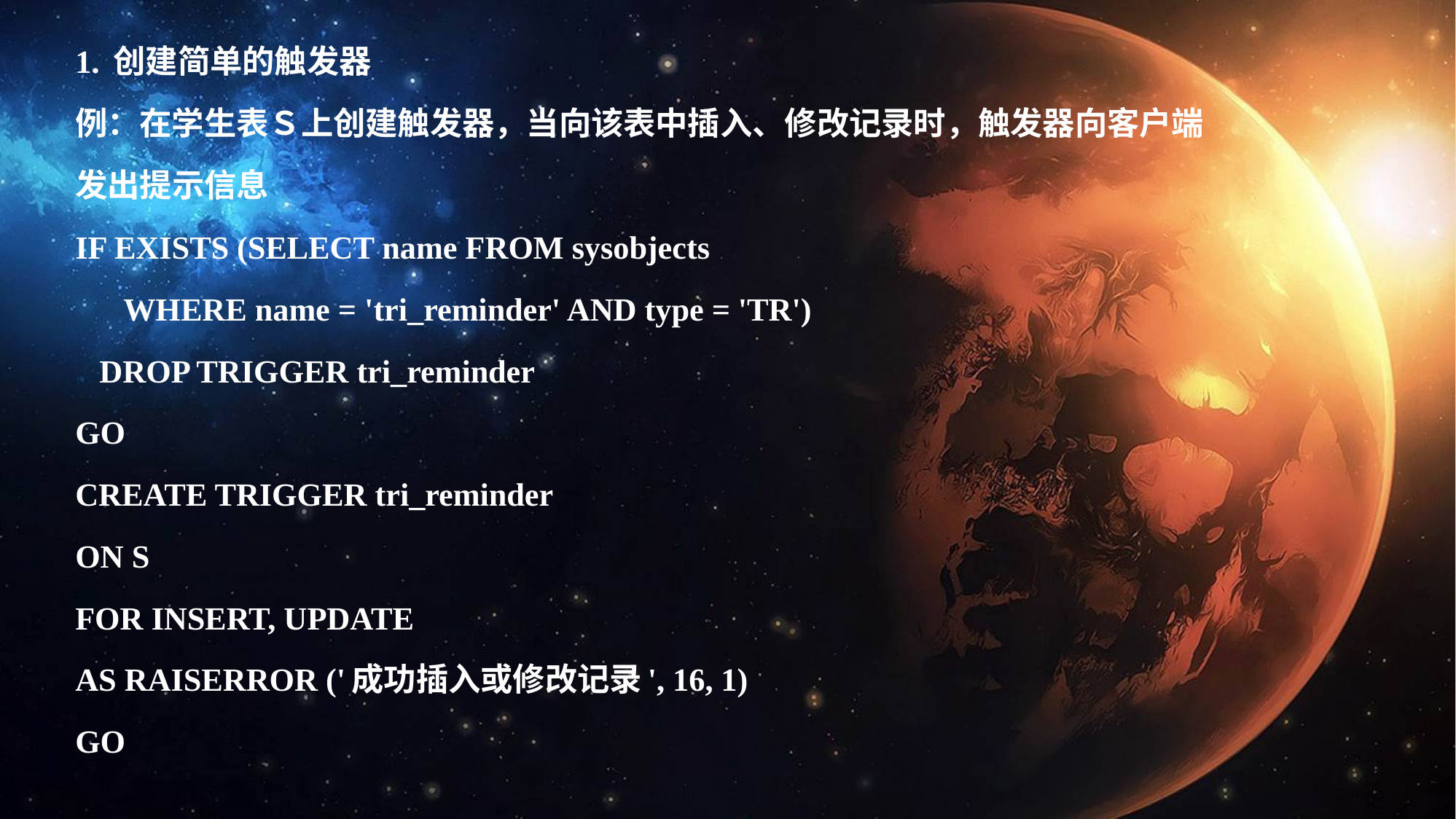

1. 创建简单的触发器
例：在学生表Ｓ上创建触发器，当向该表中插入、修改记录时，触发器向客户端发出提示信息
IF EXISTS (SELECT name FROM sysobjects
      WHERE name = 'tri_reminder' AND type = 'TR')
   DROP TRIGGER tri_reminder
GO
CREATE TRIGGER tri_reminder
ON S
FOR INSERT, UPDATE
AS RAISERROR ('成功插入或修改记录', 16, 1)
GO